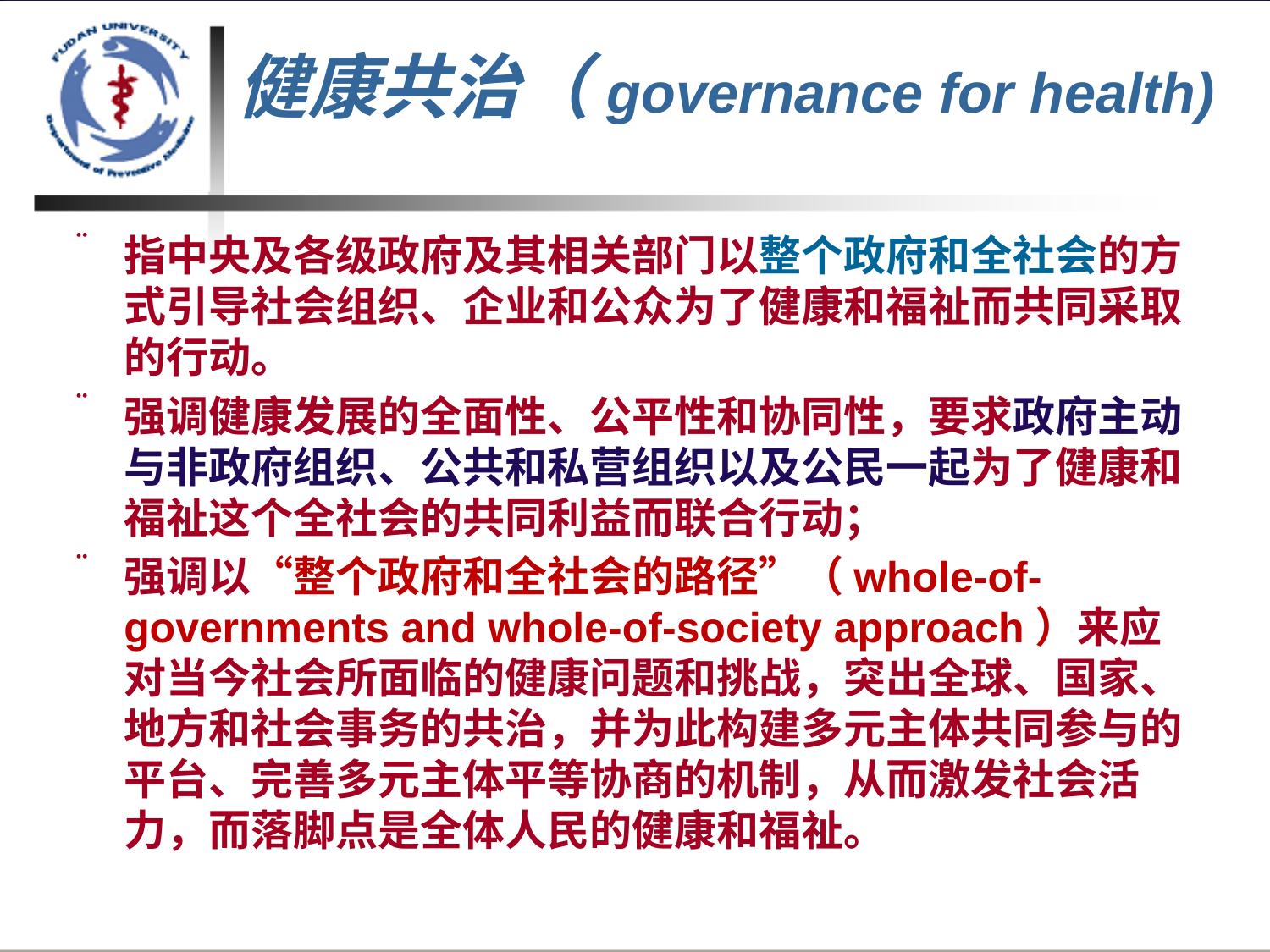

# 健康共治（governance for health)
指中央及各级政府及其相关部门以整个政府和全社会的方式引导社会组织、企业和公众为了健康和福祉而共同采取的行动。
强调健康发展的全面性、公平性和协同性，要求政府主动与非政府组织、公共和私营组织以及公民一起为了健康和福祉这个全社会的共同利益而联合行动；
强调以“整个政府和全社会的路径”（whole-of-governments and whole-of-society approach）来应对当今社会所面临的健康问题和挑战，突出全球、国家、地方和社会事务的共治，并为此构建多元主体共同参与的平台、完善多元主体平等协商的机制，从而激发社会活力，而落脚点是全体人民的健康和福祉。